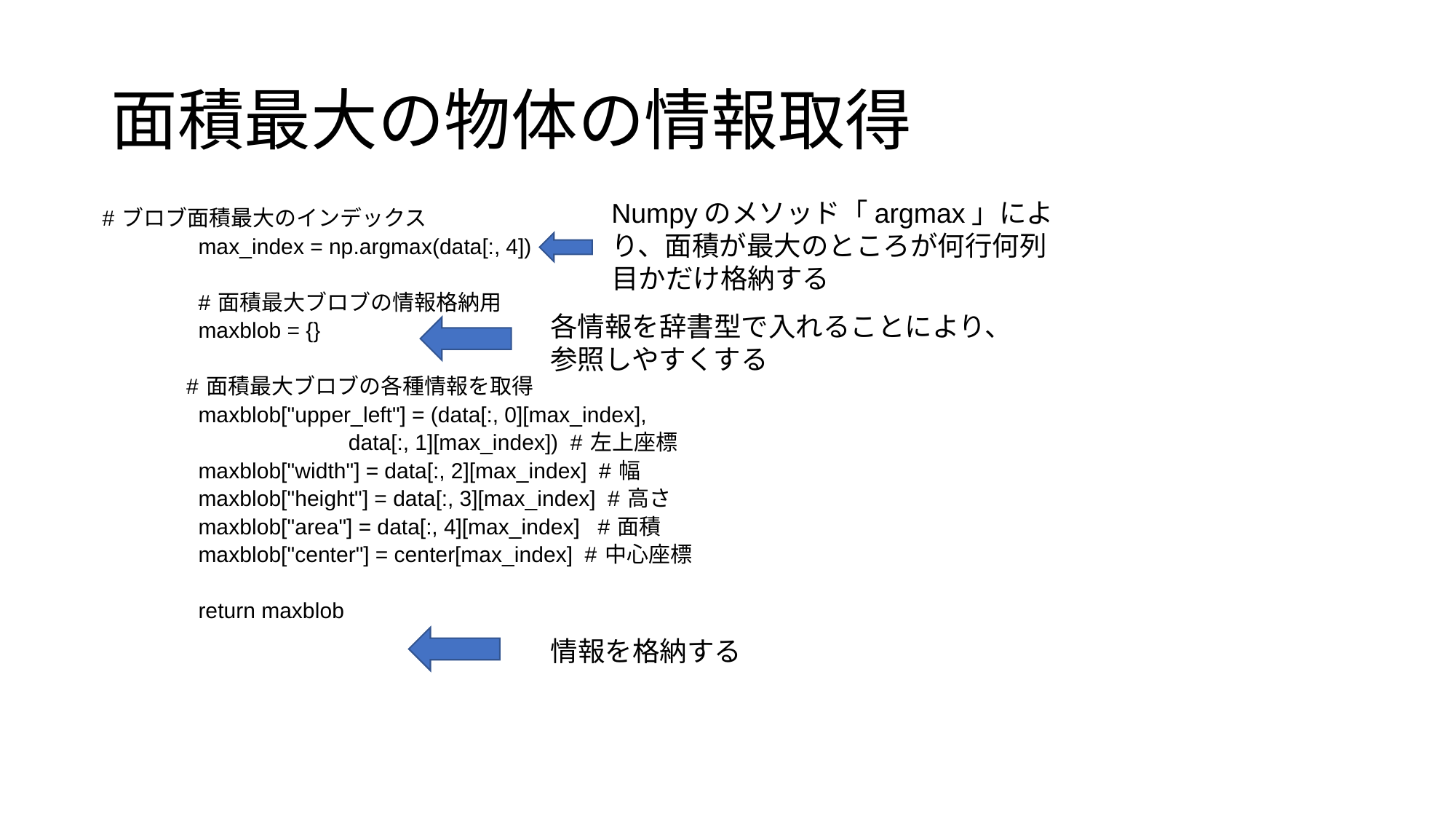

# 面積最大の物体の情報取得
Numpyのメソッド「argmax」により、面積が最大のところが何行何列目かだけ格納する
# ブロブ面積最大のインデックス
                max_index = np.argmax(data[:, 4])

                # 面積最大ブロブの情報格納用
                maxblob = {}

              # 面積最大ブロブの各種情報を取得
                maxblob["upper_left"] = (data[:, 0][max_index],
                                         data[:, 1][max_index])  # 左上座標
                maxblob["width"] = data[:, 2][max_index]  # 幅
                maxblob["height"] = data[:, 3][max_index]  # 高さ
                maxblob["area"] = data[:, 4][max_index]   # 面積
                maxblob["center"] = center[max_index]  # 中心座標

                return maxblob

各情報を辞書型で入れることにより、参照しやすくする

情報を格納する